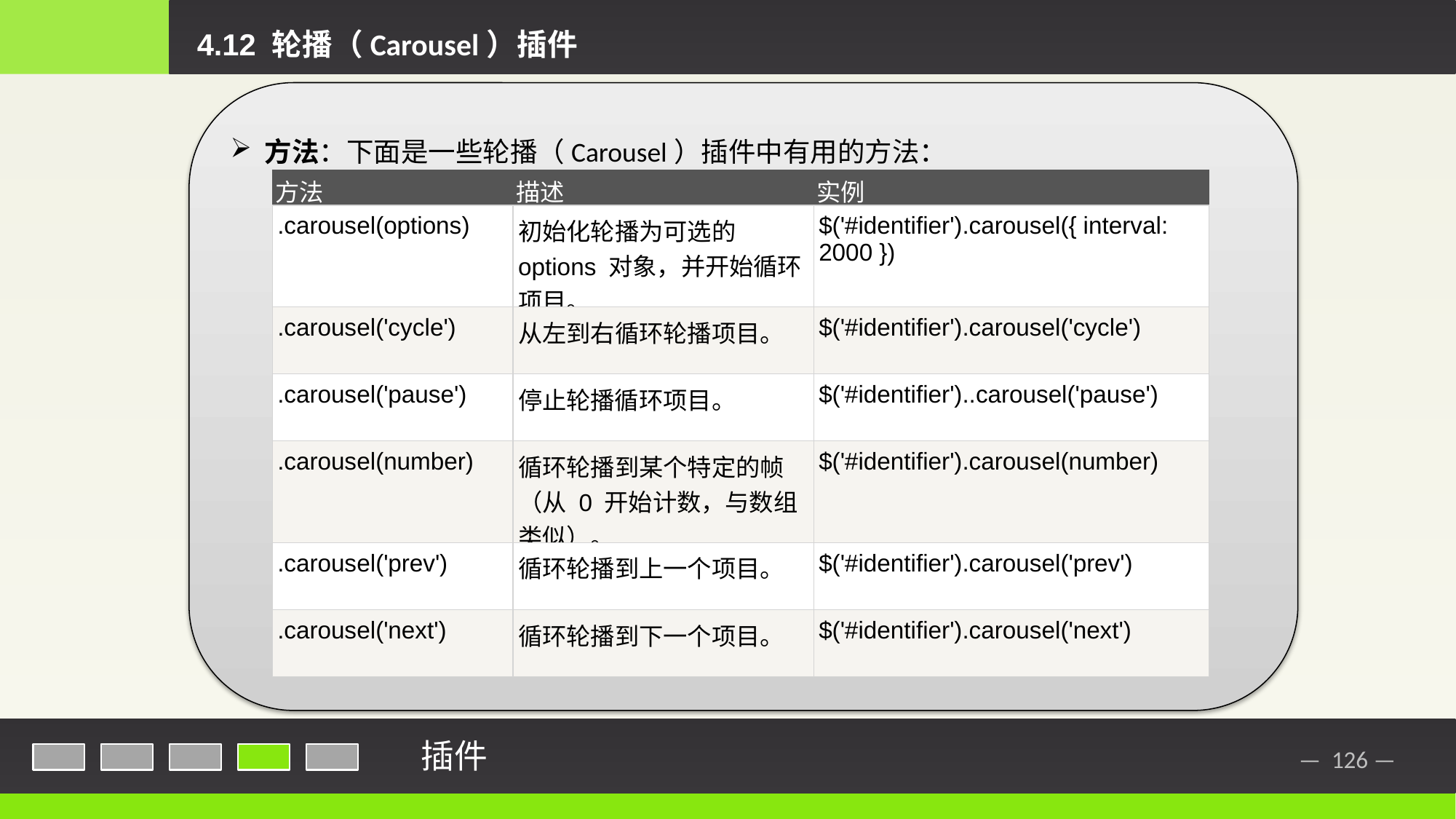

4.12 轮播（Carousel）插件
方法：下面是一些轮播（Carousel）插件中有用的方法：

| 方法 | 描述 | 实例 |
| --- | --- | --- |
| .carousel(options) | 初始化轮播为可选的 options 对象，并开始循环项目。 | $('#identifier').carousel({ interval: 2000 }) |
| .carousel('cycle') | 从左到右循环轮播项目。 | $('#identifier').carousel('cycle') |
| .carousel('pause') | 停止轮播循环项目。 | $('#identifier')..carousel('pause') |
| .carousel(number) | 循环轮播到某个特定的帧（从 0 开始计数，与数组类似）。 | $('#identifier').carousel(number) |
| .carousel('prev') | 循环轮播到上一个项目。 | $('#identifier').carousel('prev') |
| .carousel('next') | 循环轮播到下一个项目。 | $('#identifier').carousel('next') |